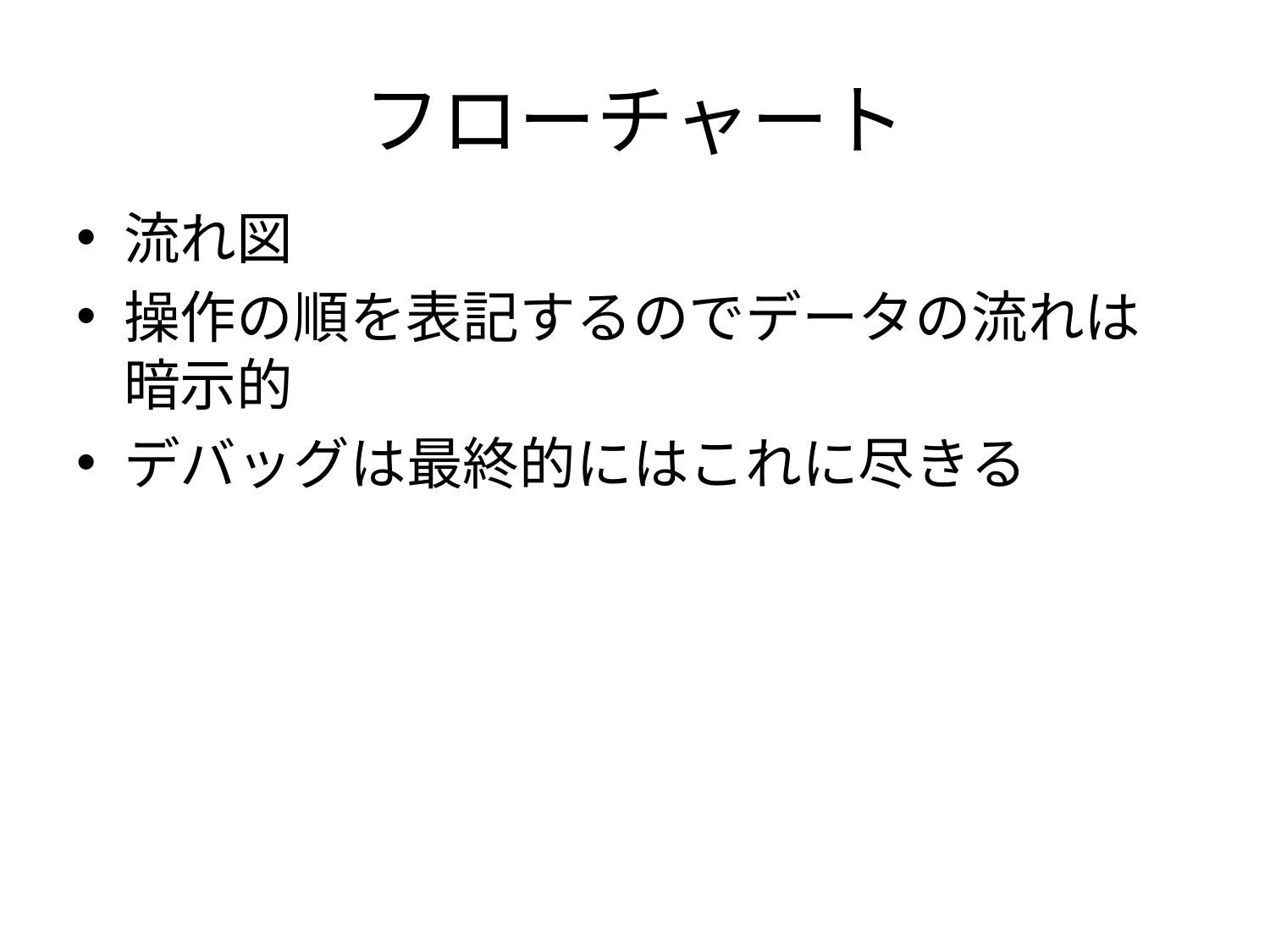

# フローチャート
流れ図
操作の順を表記するのでデータの流れは暗示的
デバッグは最終的にはこれに尽きる